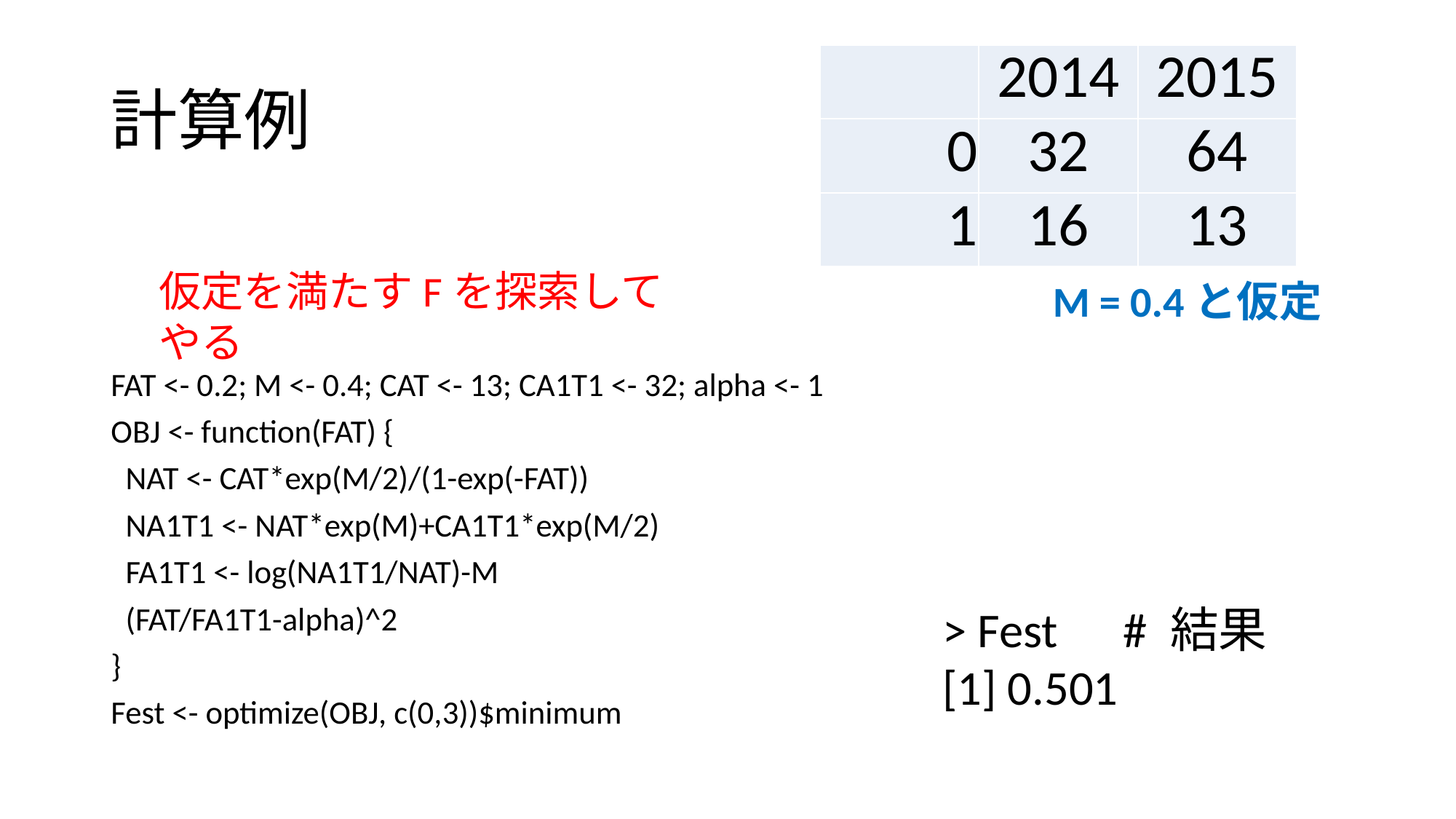

# 計算例
|  | 2014 | 2015 |
| --- | --- | --- |
| 0 | 32 | 64 |
| 1 | 16 | 13 |

FAT <- 0.2; M <- 0.4; CAT <- 13; CA1T1 <- 32; alpha <- 1
OBJ <- function(FAT) {
  NAT <- CAT*exp(M/2)/(1-exp(-FAT))
  NA1T1 <- NAT*exp(M)+CA1T1*exp(M/2)
  FA1T1 <- log(NA1T1/NAT)-M
  (FAT/FA1T1-alpha)^2
}
Fest <- optimize(OBJ, c(0,3))$minimum
仮定を満たすFを探索してやる
M = 0.4と仮定
> Fest      # 結果
[1] 0.501